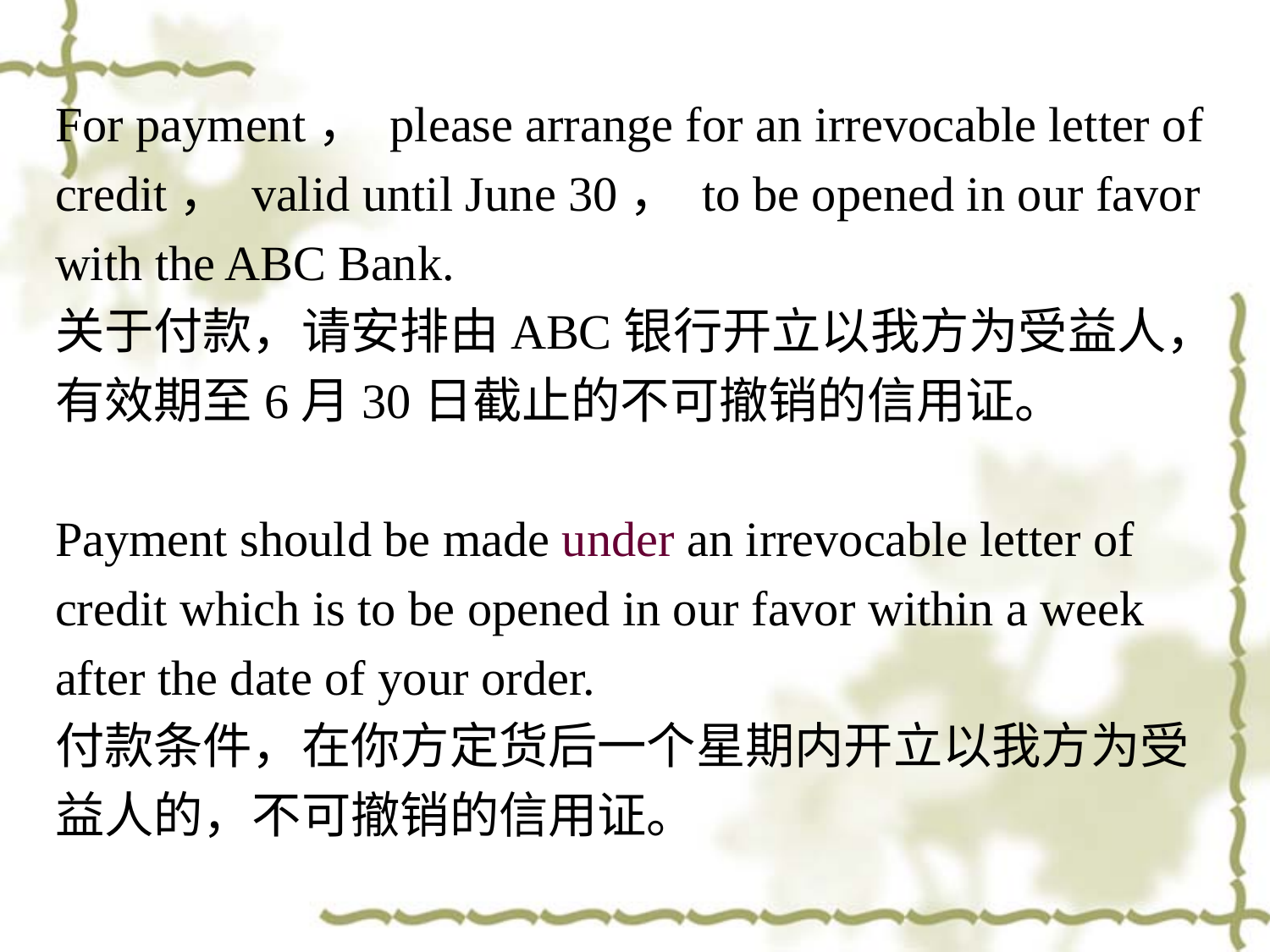

For payment， please arrange for an irrevocable letter of
credit， valid until June 30， to be opened in our favor
with the ABC Bank.
关于付款，请安排由ABC银行开立以我方为受益人，
有效期至6月30日截止的不可撤销的信用证。

Payment should be made under an irrevocable letter of
credit which is to be opened in our favor within a week
after the date of your order.
付款条件，在你方定货后一个星期内开立以我方为受
益人的，不可撤销的信用证。